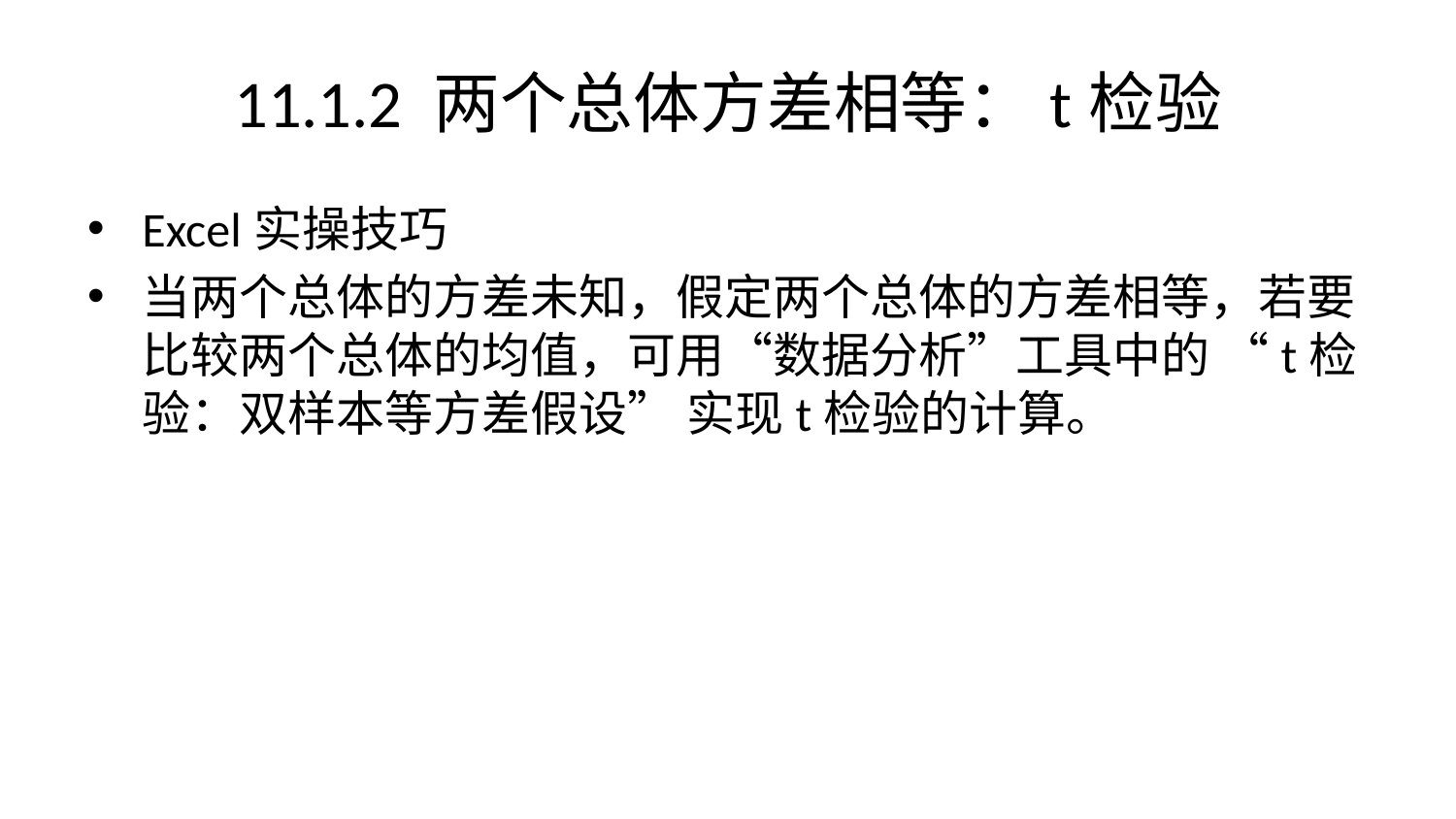

# 11.1.2 两个总体方差相等：t检验
Excel实操技巧
当两个总体的方差未知，假定两个总体的方差相等，若要比较两个总体的均值，可用“数据分析”工具中的 “t检验：双样本等方差假设” 实现t检验的计算。